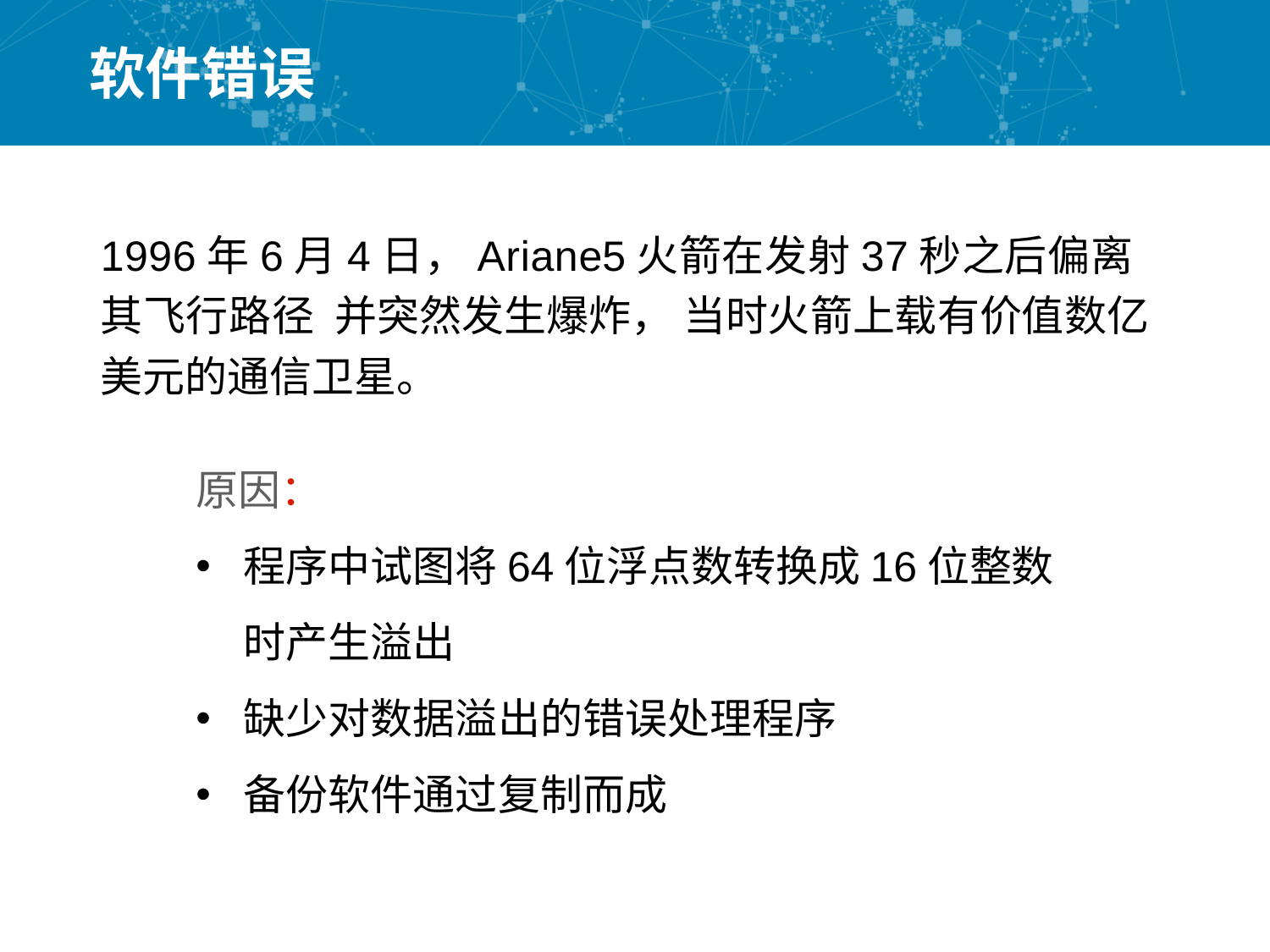

# 软件错误
1996年6月4日，Ariane5火箭在发射37秒之后偏离其飞行路径  并突然发生爆炸， 当时火箭上载有价值数亿美元的通信卫星。
原因：
程序中试图将64位浮点数转换成16位整数时产生溢出
缺少对数据溢出的错误处理程序
备份软件通过复制而成
10